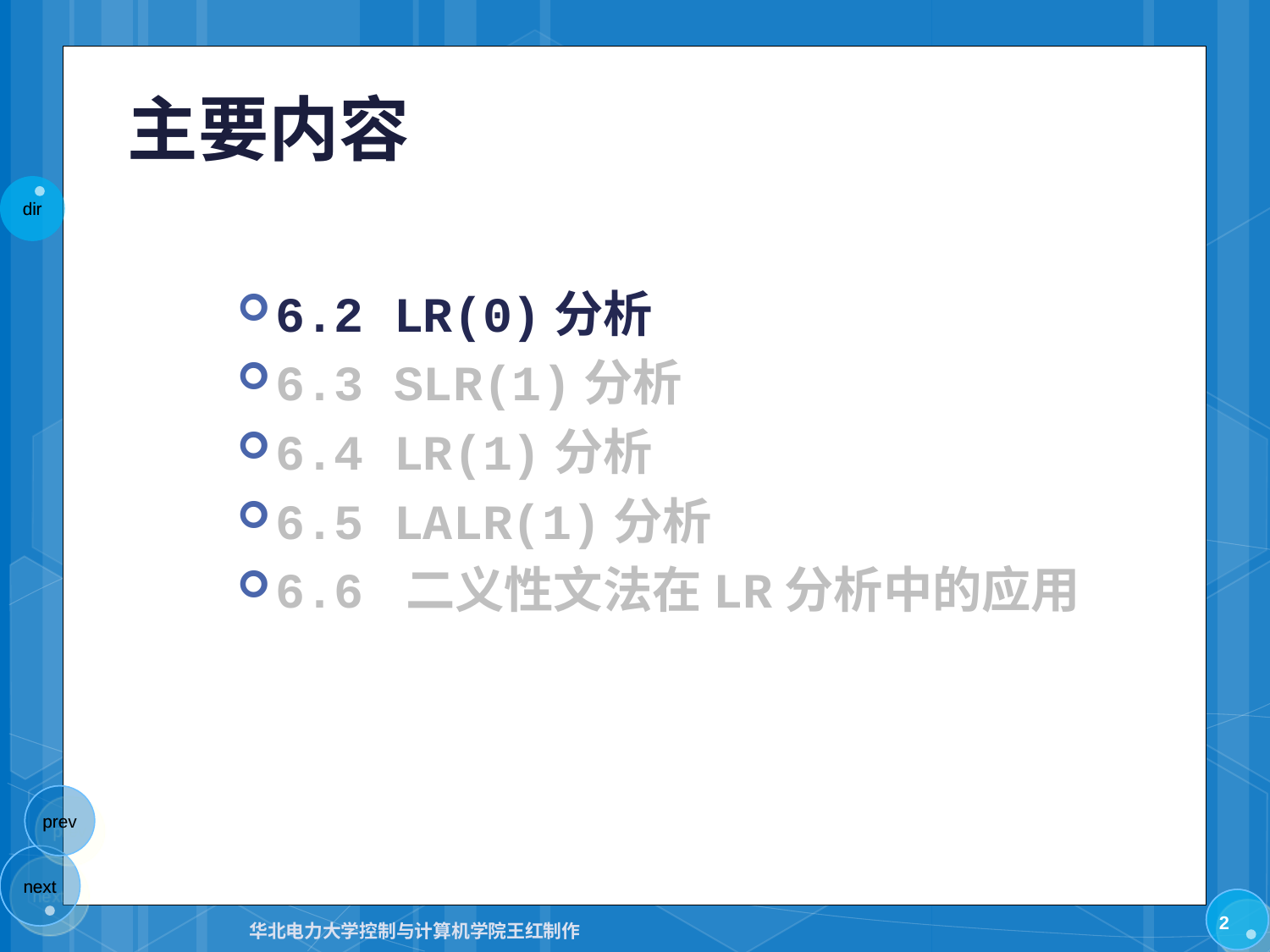

# 主要内容
6.2 LR(0)分析
6.3 SLR(1)分析
6.4 LR(1)分析
6.5 LALR(1)分析
6.6 二义性文法在LR分析中的应用

2
华北电力大学控制与计算机学院王红制作